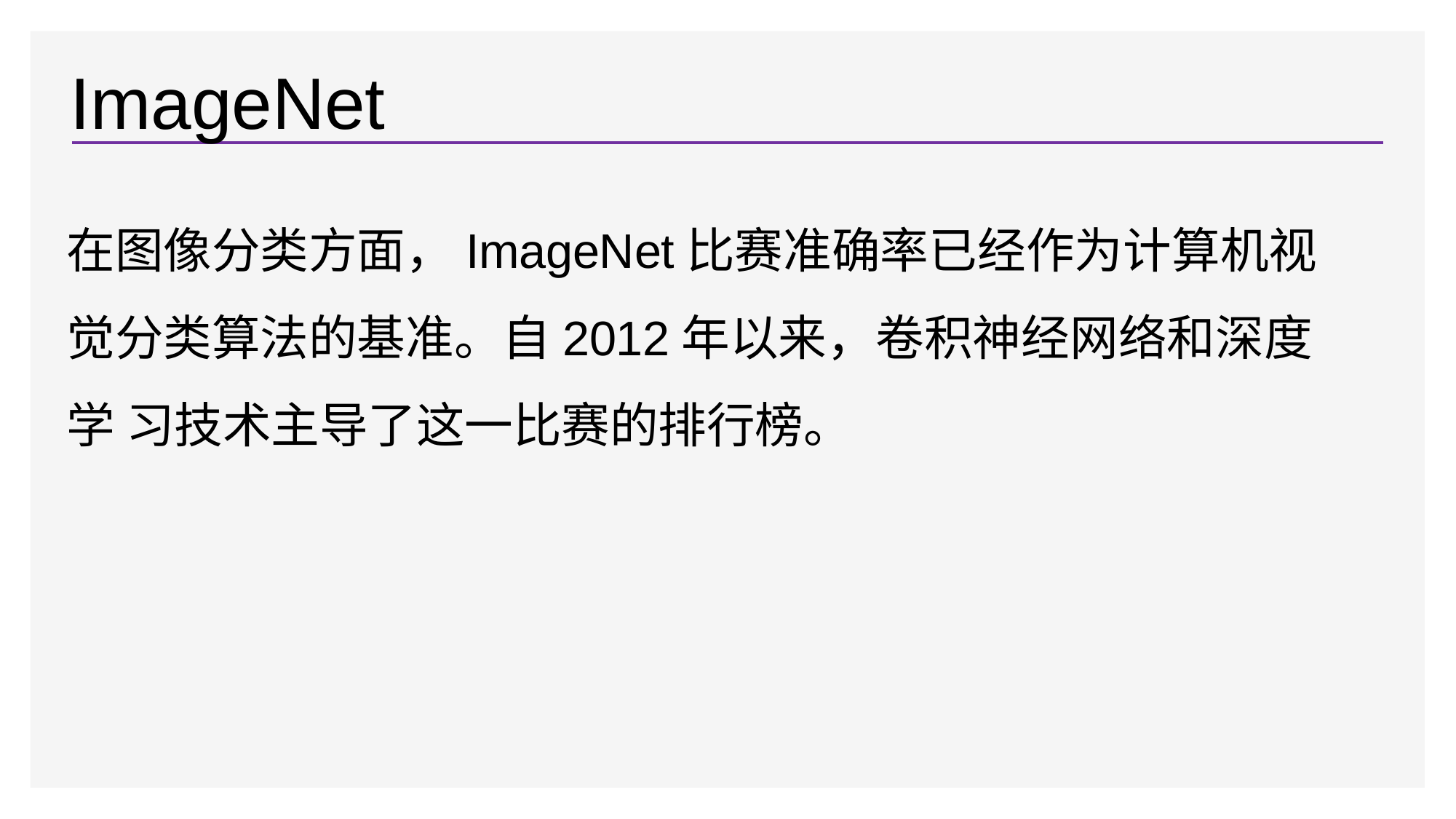

ImageNet
在图像分类方面，ImageNet比赛准确率已经作为计算机视 觉分类算法的基准。自2012年以来，卷积神经网络和深度学 习技术主导了这一比赛的排行榜。